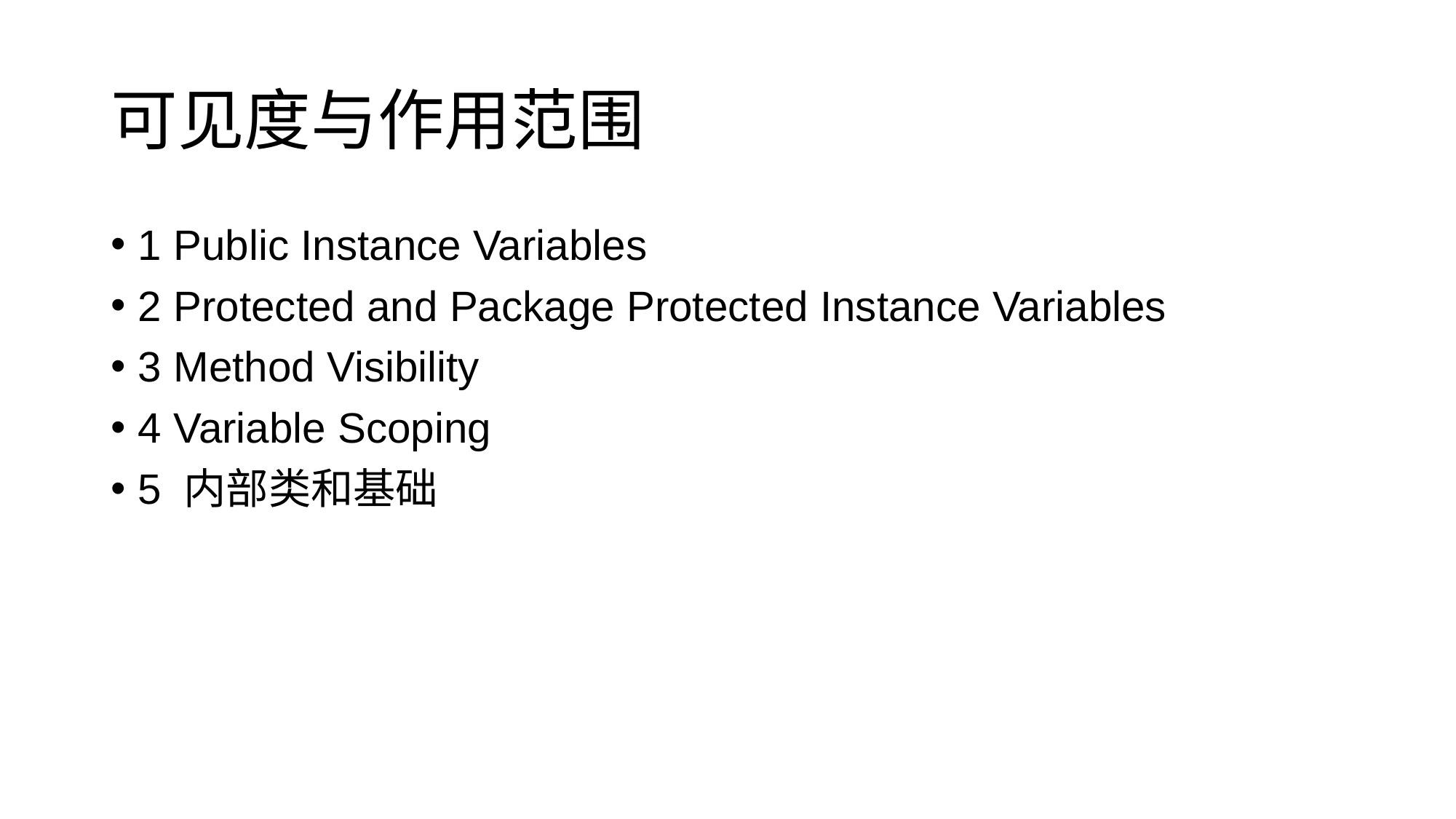

# 可见度与作用范围
1 Public Instance Variables
2 Protected and Package Protected Instance Variables
3 Method Visibility
4 Variable Scoping
5 内部类和基础